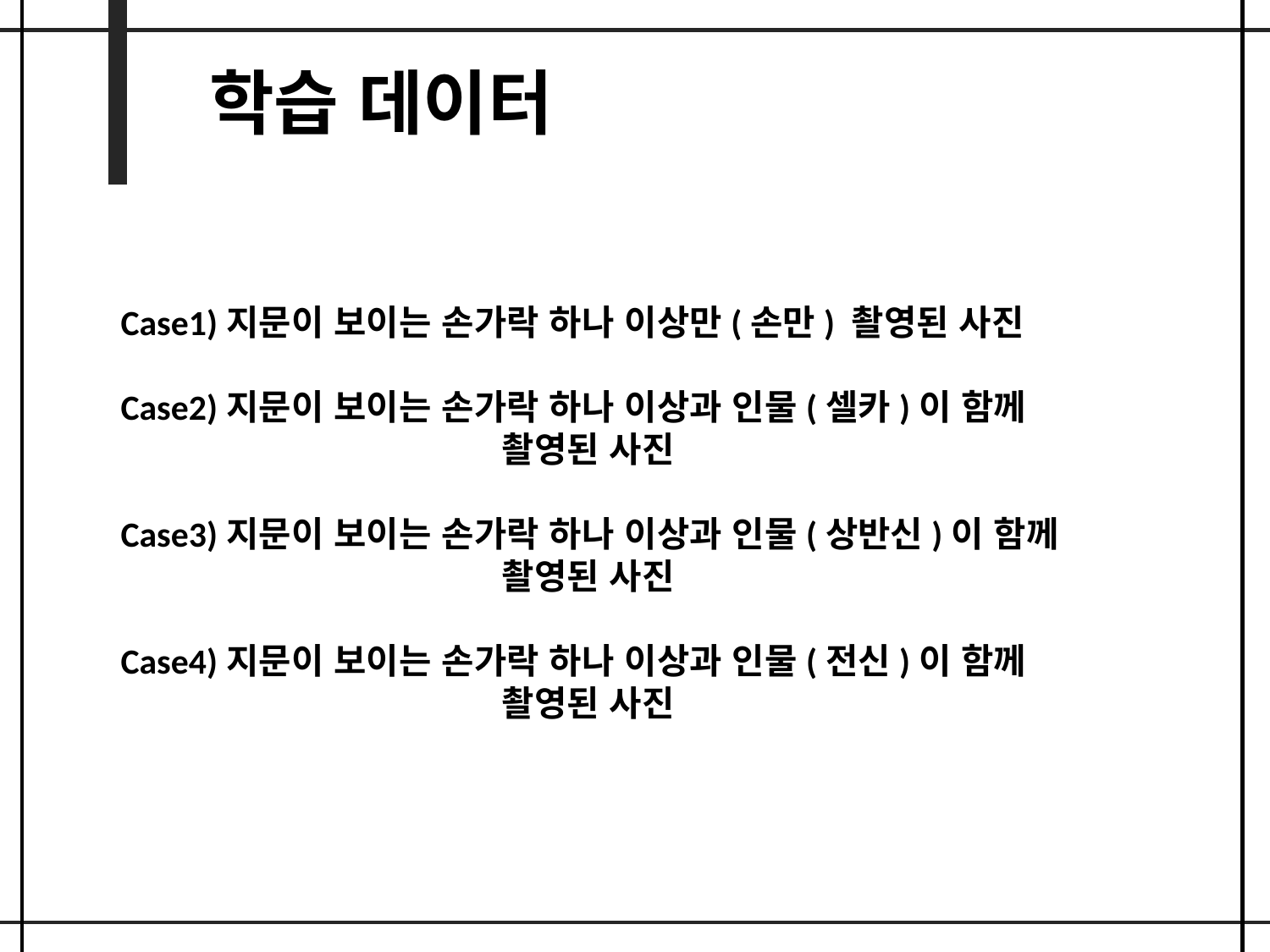

학습 데이터
Case1)지문이 보이는 손가락 하나 이상만(손만) 촬영된 사진

Case2)지문이 보이는 손가락 하나 이상과 인물(셀카)이 함께 				촬영된 사진

Case3)지문이 보이는 손가락 하나 이상과 인물(상반신)이 함께 				촬영된 사진

Case4)지문이 보이는 손가락 하나 이상과 인물(전신)이 함께 				촬영된 사진